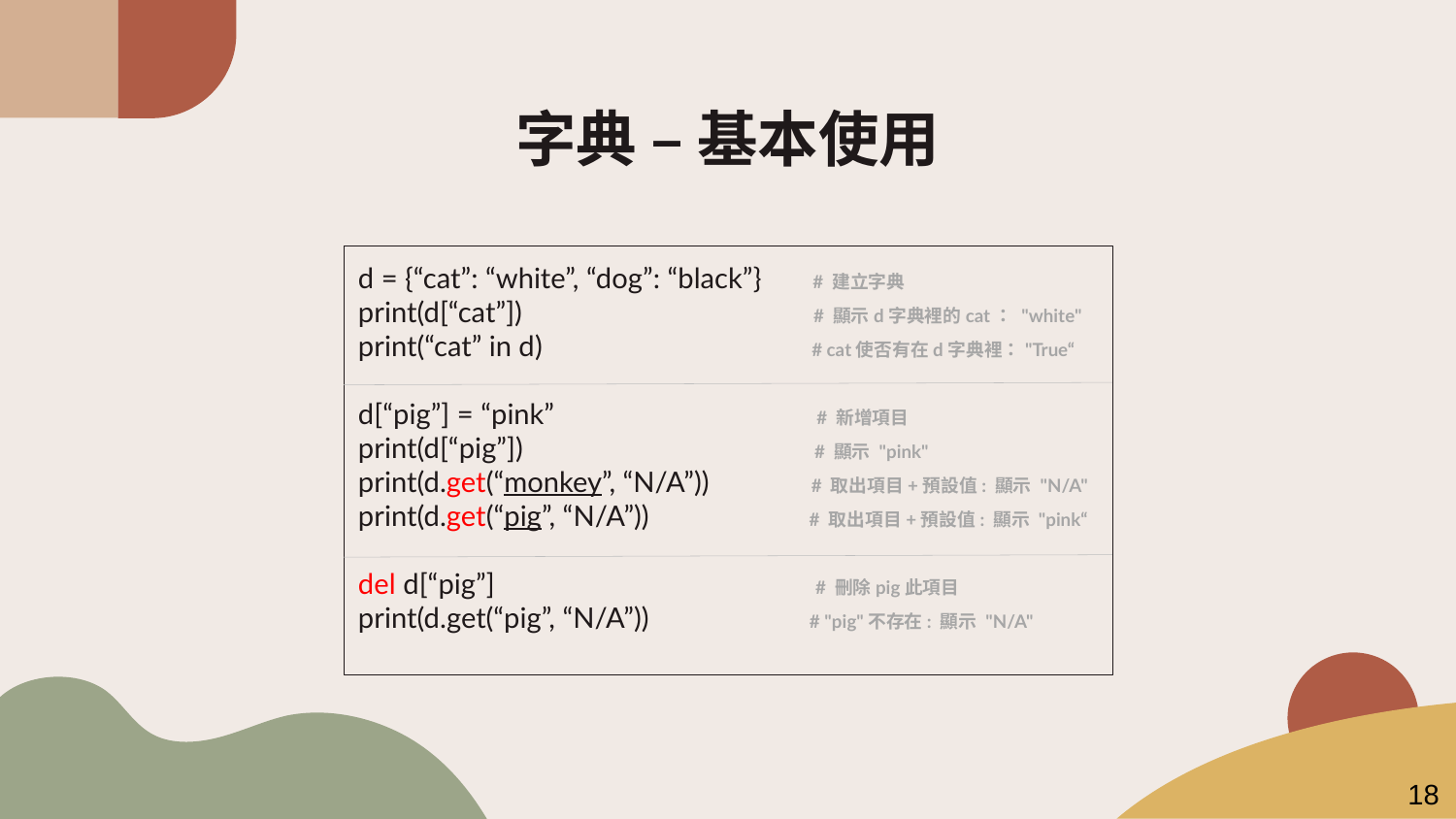

# 字典 – 基本使用
d = {“cat”: “white”, “dog”: “black”}       # 建立字典
print(d[“cat”])                                        # 顯示d字典裡的cat： "white"
print(“cat” in d)                                     # cat使否有在d字典裡："True“

d[“pig”] = “pink”                                    # 新增項目
print(d[“pig”])                                        # 顯示 "pink"
print(d.get(“monkey”, “N/A”))              # 取出項目+預設值: 顯示 "N/A"
print(d.get(“pig”, “N/A”))                      # 取出項目+預設值: 顯示 "pink“

del d[“pig”]                                            # 刪除pig此項目
print(d.get(“pig”, “N/A”))                      # "pig"不存在: 顯示 "N/A"
18